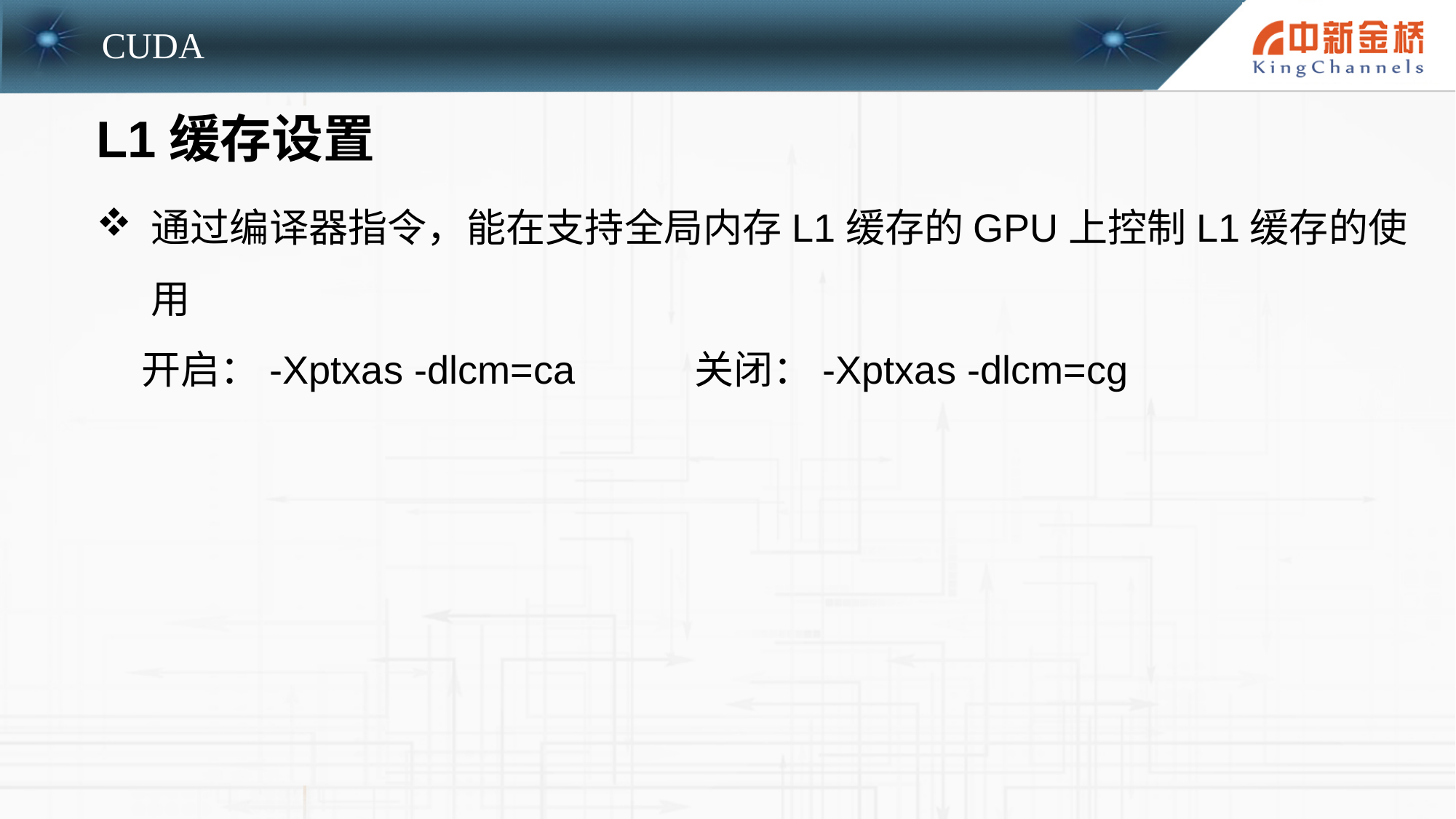

L1缓存设置
通过编译器指令，能在支持全局内存L1缓存的GPU上控制L1缓存的使用
    开启：-Xptxas -dlcm=ca          关闭：-Xptxas -dlcm=cg